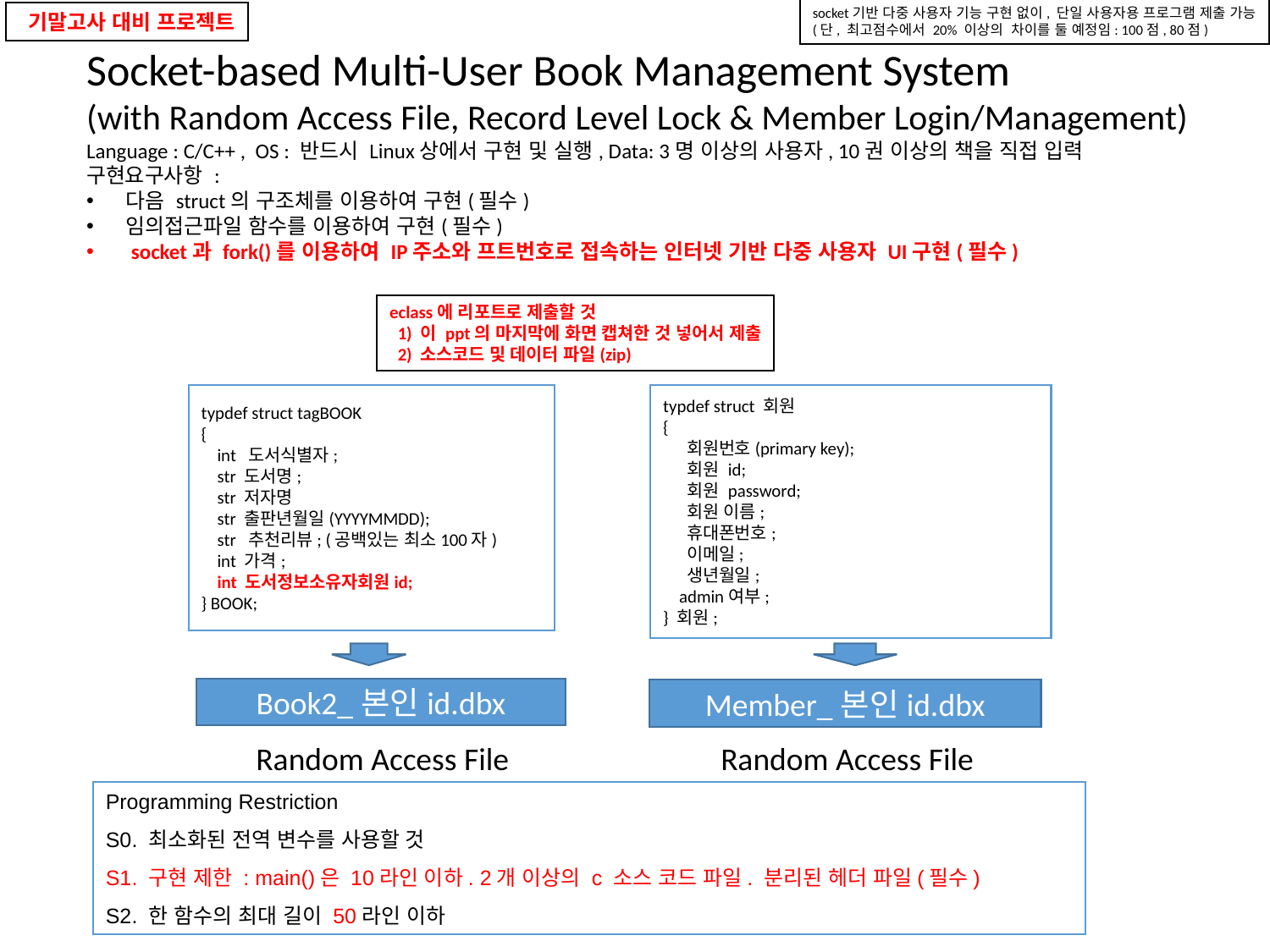

socket기반 다중 사용자 기능 구현 없이, 단일 사용자용 프로그램 제출 가능
(단, 최고점수에서 20% 이상의  차이를 둘 예정임: 100점, 80점)
 기말고사 대비 프로젝트
Socket-based Multi-User Book Management System
(with Random Access File, Record Level Lock & Member Login/Management)
Language : C/C++ ,  OS : 반드시 Linux상에서 구현 및 실행, Data: 3명 이상의 사용자, 10권 이상의 책을 직접 입력
구현요구사항 :
다음 struct의 구조체를 이용하여 구현(필수)
임의접근파일 함수를 이용하여 구현(필수)
 socket과 fork()를 이용하여 IP주소와 프트번호로 접속하는 인터넷 기반 다중 사용자 UI구현(필수)
eclass에 리포트로 제출할 것
  1) 이 ppt의 마지막에 화면 캡쳐한 것 넣어서 제출
  2) 소스코드 및 데이터 파일(zip)
typdef struct tagBOOK
{
    int  도서식별자;
    str 도서명;
    str 저자명
    str 출판년월일(YYYYMMDD);
    str  추천리뷰; (공백있는 최소100자)
    int 가격;
    int 도서정보소유자회원id;
} BOOK;
typdef struct 회원
{
    회원번호(primary key);
    회원 id;
    회원 password;
    회원 이름;
    휴대폰번호;
    이메일;
    생년월일;
    admin여부;
} 회원;

Book2_본인id.dbx
Member_본인id.dbx
Random Access File
Random Access File
Programming Restriction
S0. 최소화된 전역 변수를 사용할 것
S1. 구현 제한 : main()은 10라인 이하. 2개 이상의 c 소스 코드 파일. 분리된 헤더 파일(필수)
S2. 한 함수의 최대 길이 50라인 이하